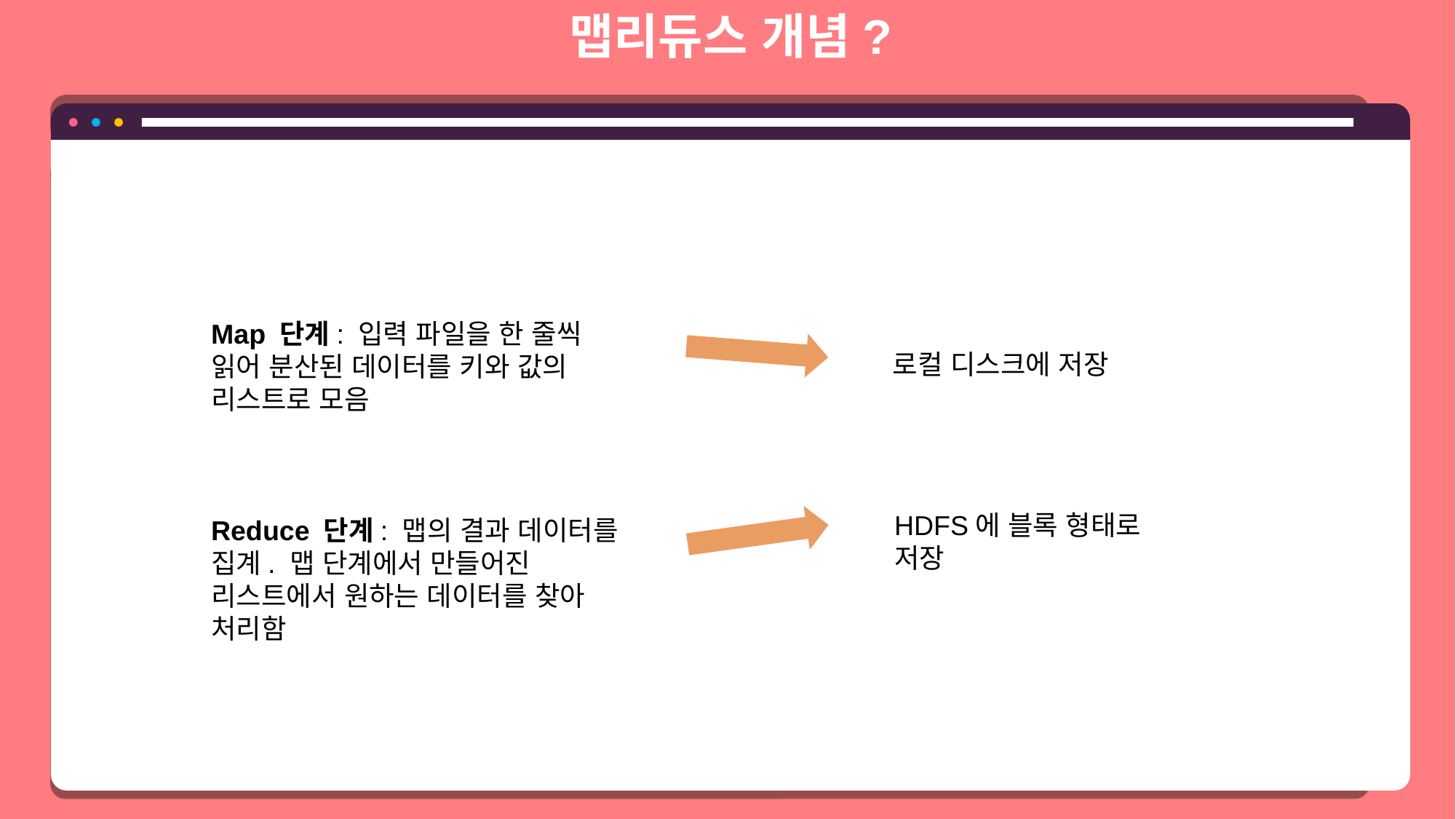

맵리듀스 개념?

Map 단계: 입력 파일을 한 줄씩 읽어 분산된 데이터를 키와 값의 리스트로 모음
Reduce 단계: 맵의 결과 데이터를 집계. 맵 단계에서 만들어진 리스트에서 원하는 데이터를 찾아 처리함

로컬 디스크에 저장
HDFS에 블록 형태로 저장